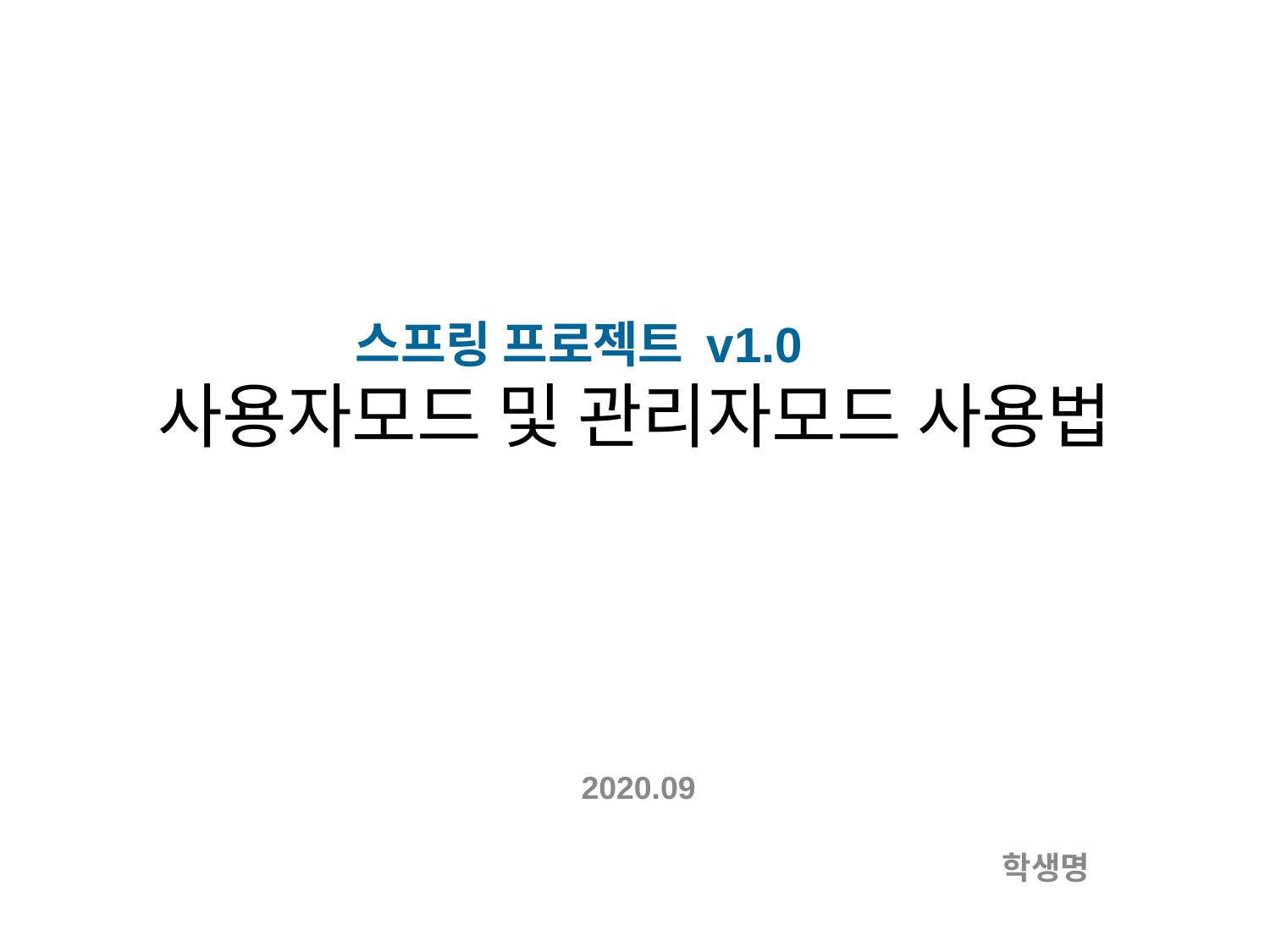

스프링 프로젝트 v1.0
# 사용자모드 및 관리자모드 사용법
2020.09
학생명